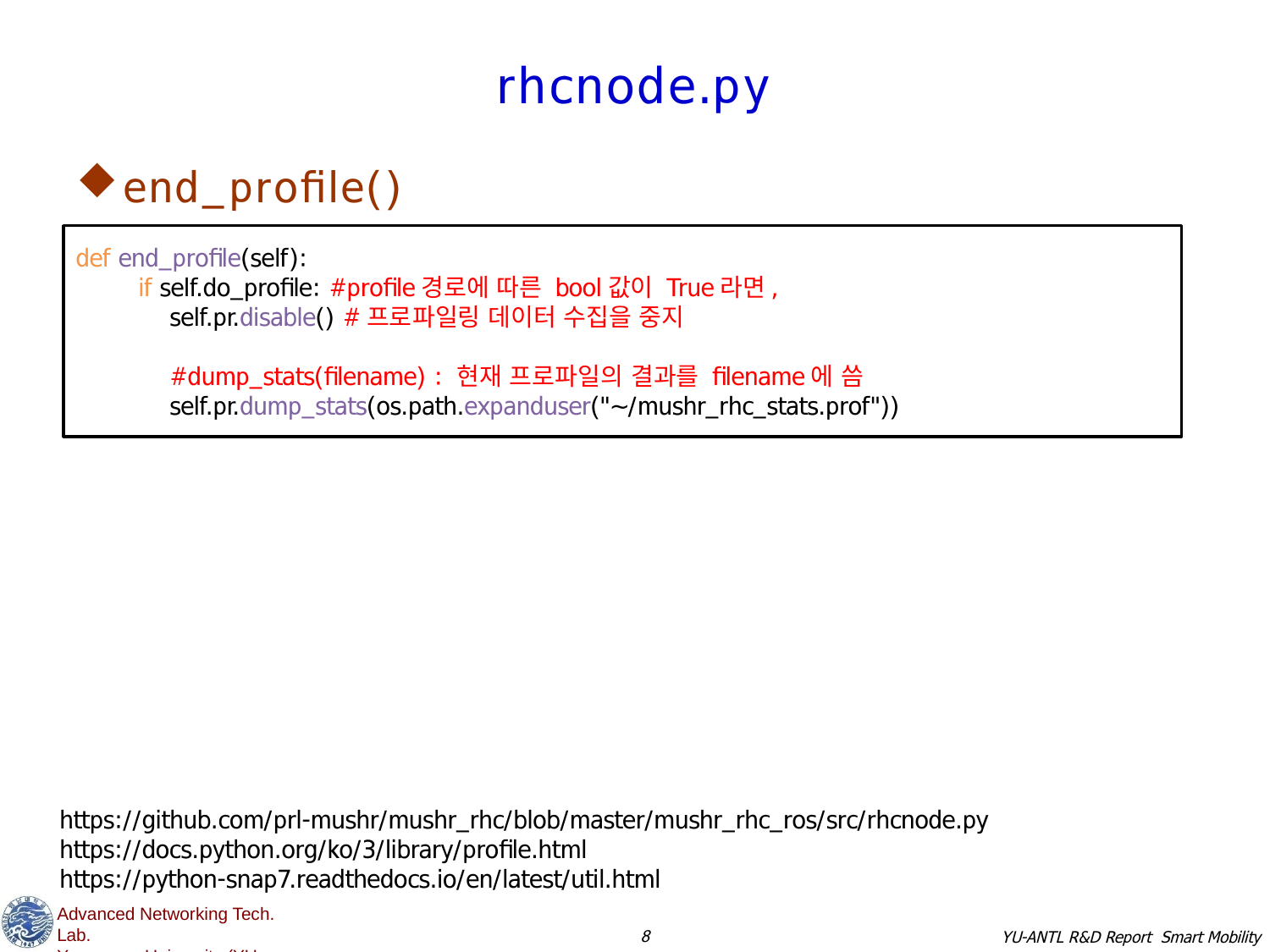

# rhcnode.py
end_profile()

def end_profile(self):
        if self.do_profile: #profile경로에 따른 bool값이 True라면,
            self.pr.disable() #프로파일링 데이터 수집을 중지

            #dump_stats(filename) : 현재 프로파일의 결과를 filename에 씀
            self.pr.dump_stats(os.path.expanduser("~/mushr_rhc_stats.prof"))

https://github.com/prl-mushr/mushr_rhc/blob/master/mushr_rhc_ros/src/rhcnode.py
https://docs.python.org/ko/3/library/profile.html
https://python-snap7.readthedocs.io/en/latest/util.html